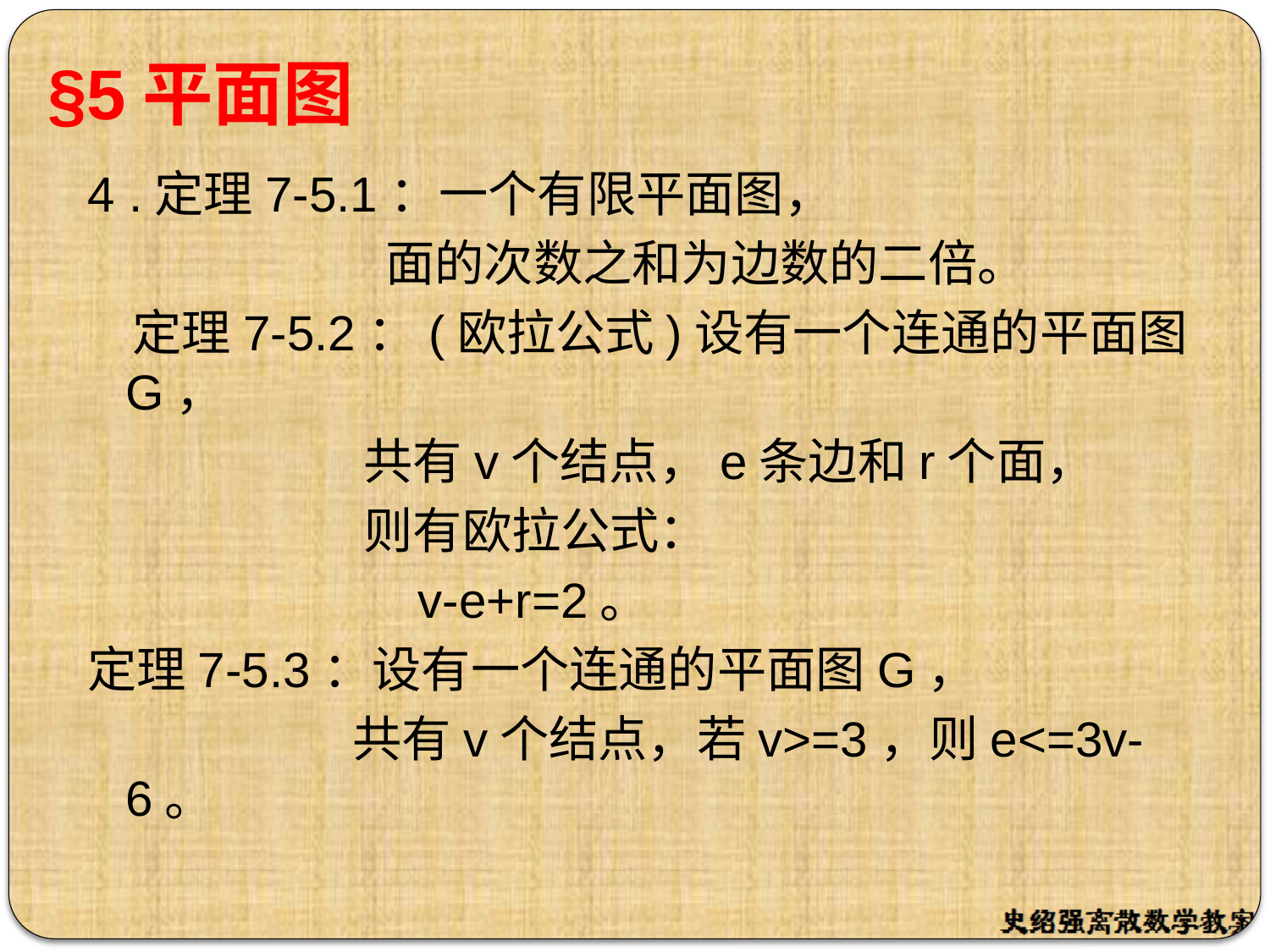

# §5平面图
4 .定理7-5.1：一个有限平面图，
                          面的次数之和为边数的二倍。
   定理7-5.2：(欧拉公式)设有一个连通的平面图G，
                        共有v个结点，e条边和r个面，
                        则有欧拉公式：
                        v-e+r=2。
定理7-5.3：设有一个连通的平面图G，
                       共有v个结点，若v>=3，则e<=3v-6。